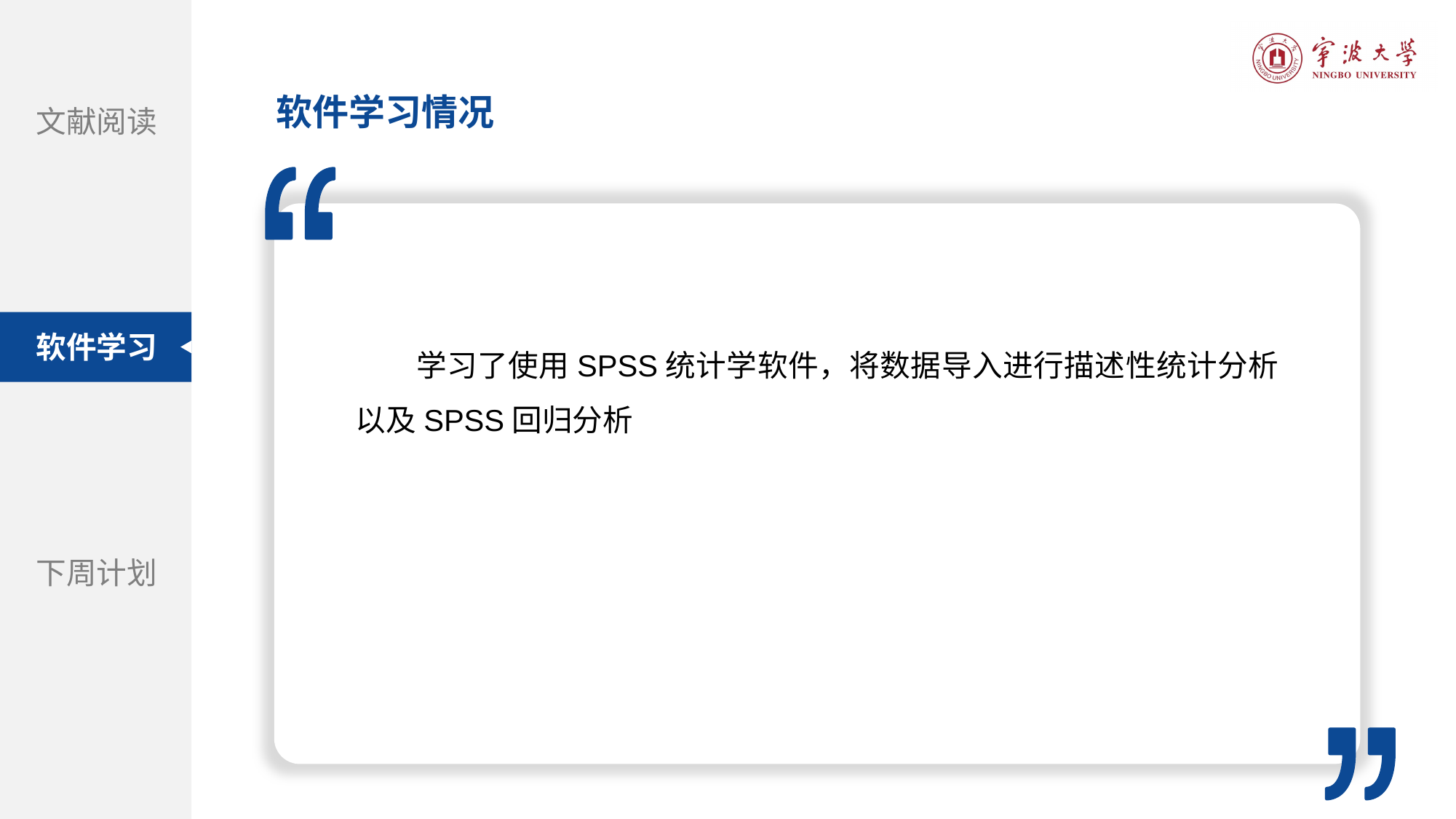

软件学习情况
文献阅读

学习了使用SPSS统计学软件，将数据导入进行描述性统计分析以及SPSS回归分析

软件学习
下周计划